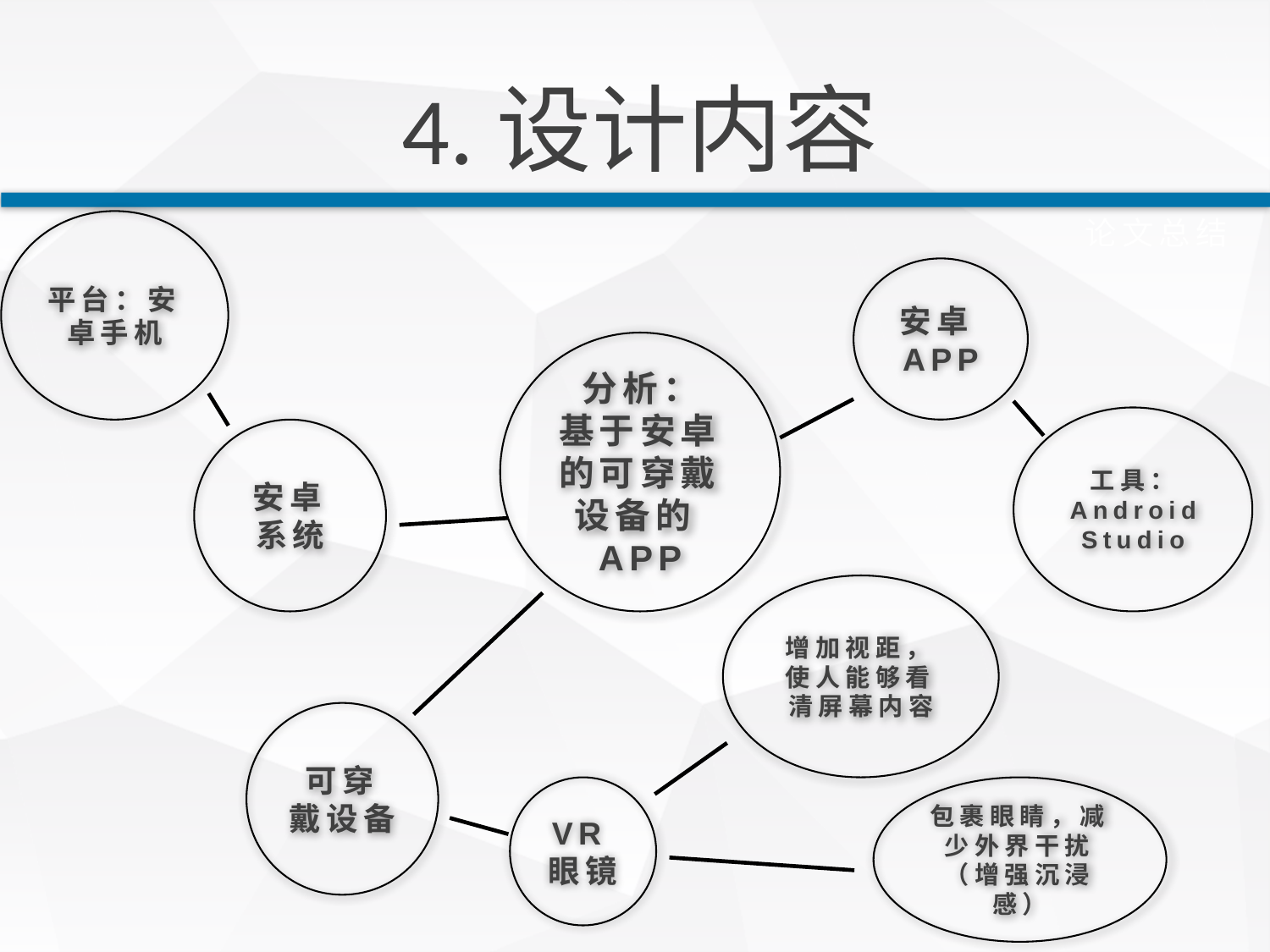

4.设计内容

论文总结
平台：安卓手机
安卓APP
分析：
基于安卓的可穿戴设备的APP
工具：
Android
Studio
安卓系统
增加视距，使人能够看清屏幕内容
可穿戴设备
VR眼镜
包裹眼睛，减少外界干扰（增强沉浸感）